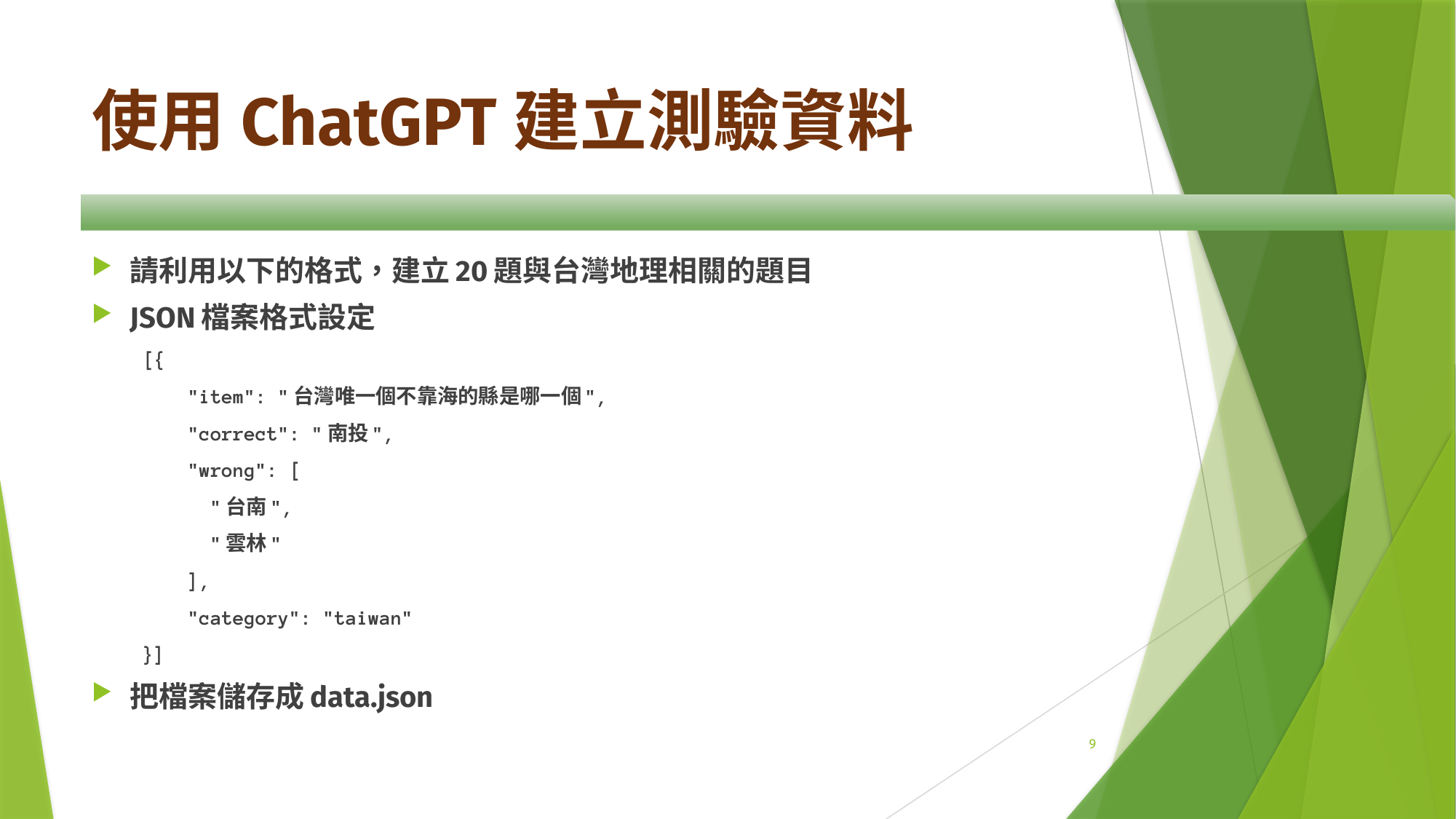

# 使用ChatGPT建立測驗資料
請利用以下的格式，建立20題與台灣地理相關的題目
JSON檔案格式設定
[{
    "item": "台灣唯一個不靠海的縣是哪一個",
    "correct": "南投",
    "wrong": [
      "台南",
      "雲林"
    ],
    "category": "taiwan"
}]
把檔案儲存成data.json
9